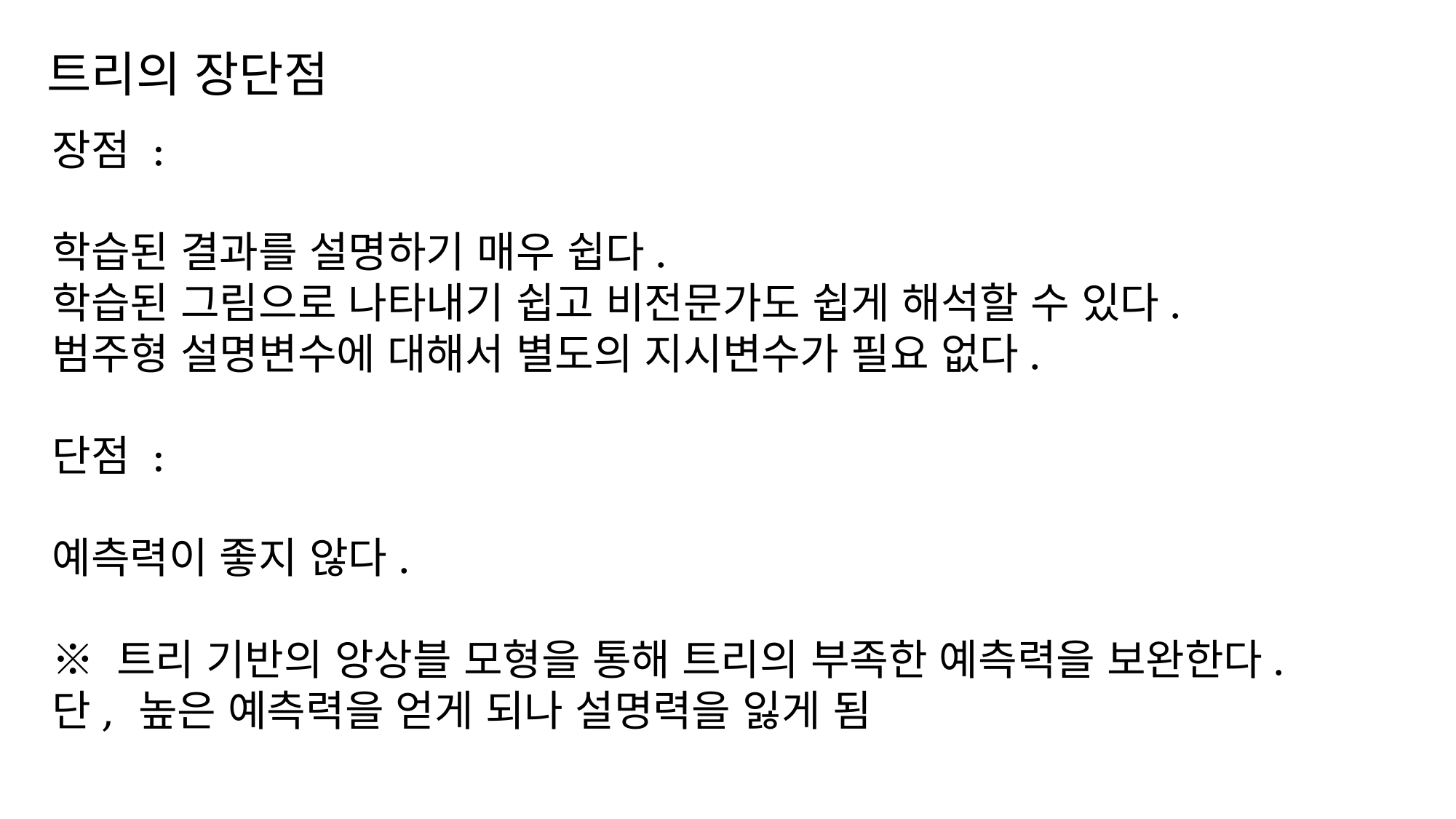

트리의 장단점
장점 :

학습된 결과를 설명하기 매우 쉽다.
학습된 그림으로 나타내기 쉽고 비전문가도 쉽게 해석할 수 있다.
범주형 설명변수에 대해서 별도의 지시변수가 필요 없다.

단점 :

예측력이 좋지 않다.

※ 트리 기반의 앙상블 모형을 통해 트리의 부족한 예측력을 보완한다.
단, 높은 예측력을 얻게 되나 설명력을 잃게 됨